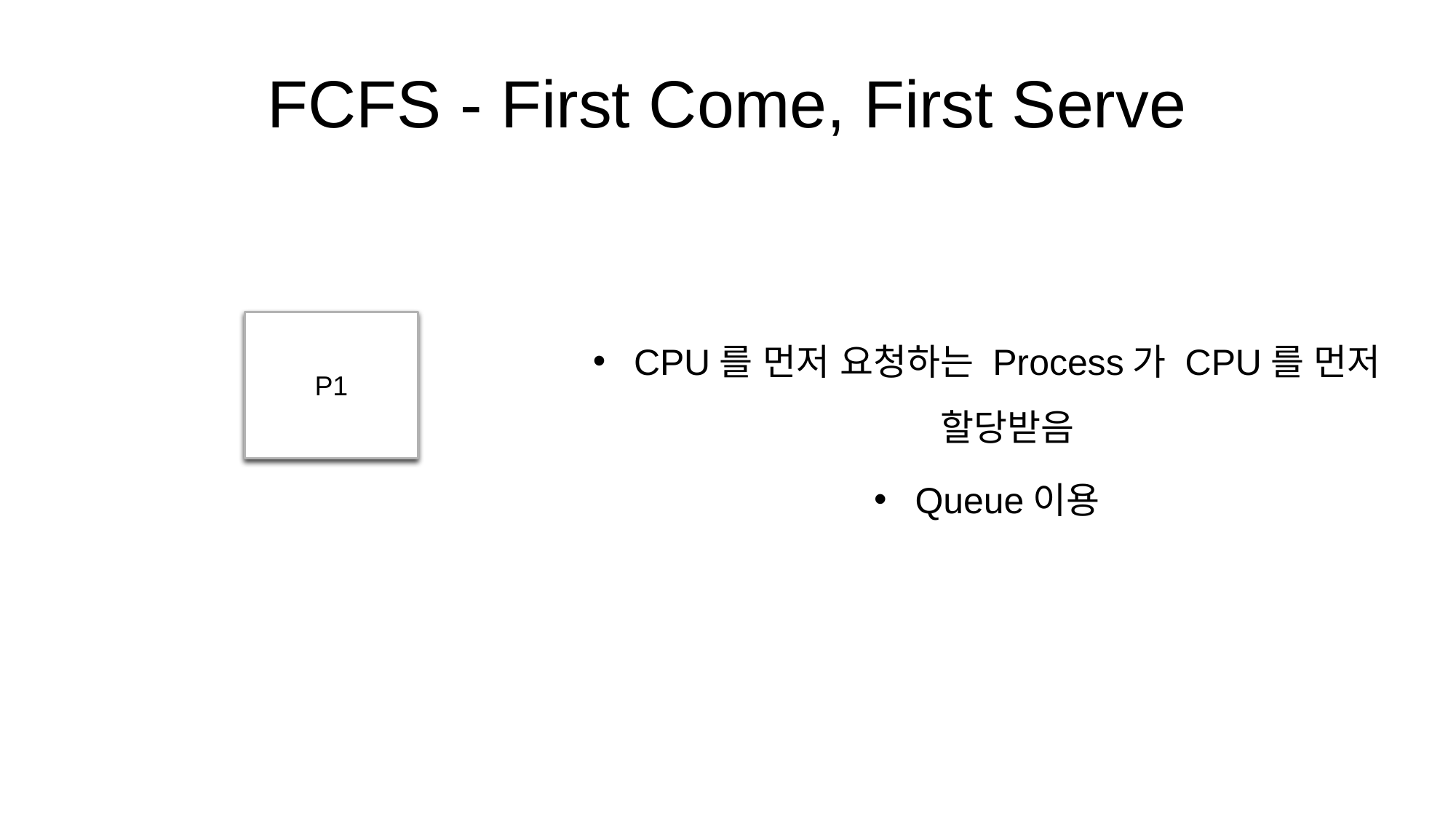

# FCFS - First Come, First Serve
P1
CPU를 먼저 요청하는 Process가 CPU를 먼저 할당받음
Queue이용